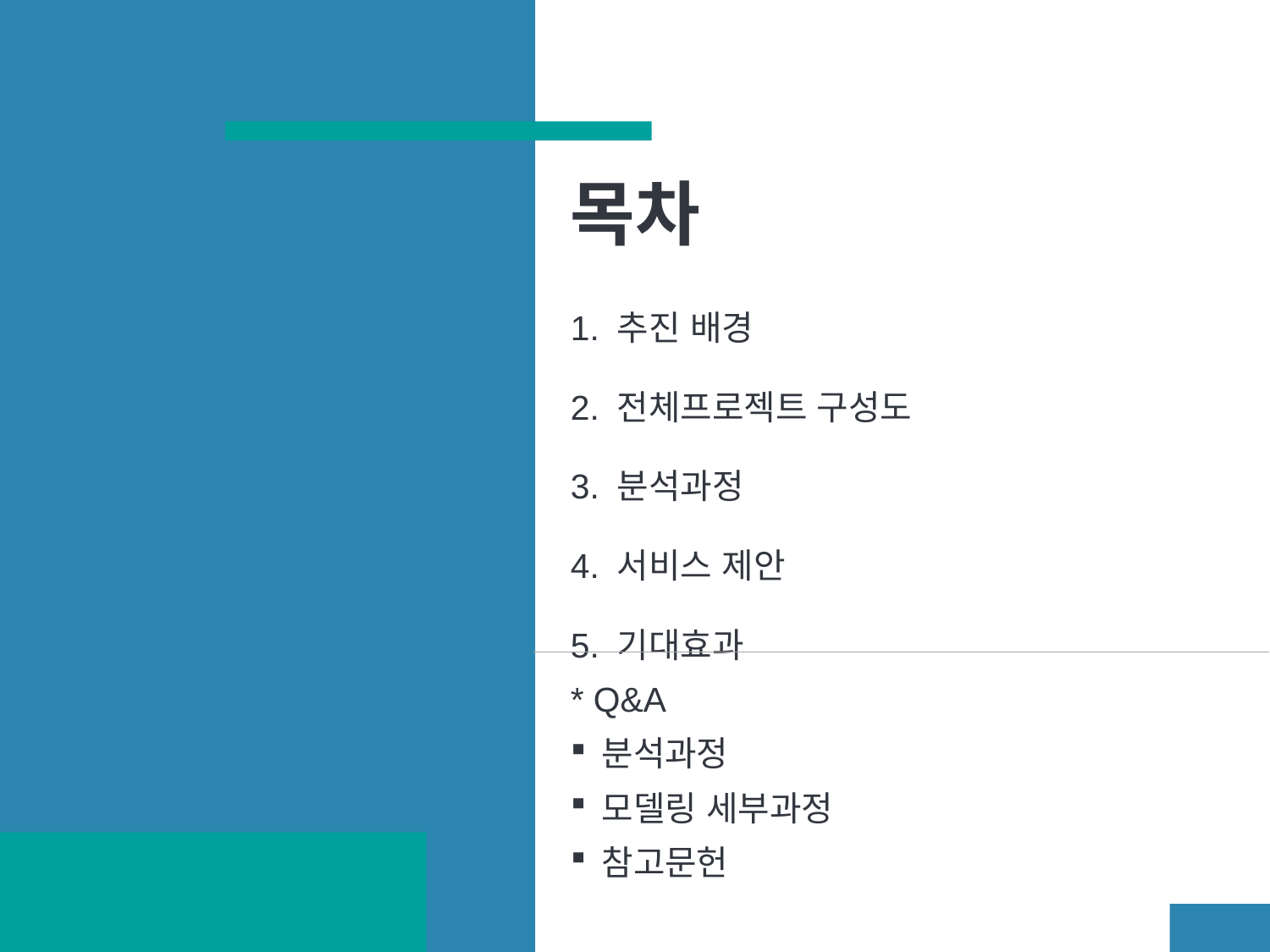

# 목차
1. 추진 배경
2. 전체프로젝트 구성도
3. 분석과정
4. 서비스 제안
5. 기대효과
* Q&A
분석과정
모델링 세부과정
참고문헌

2